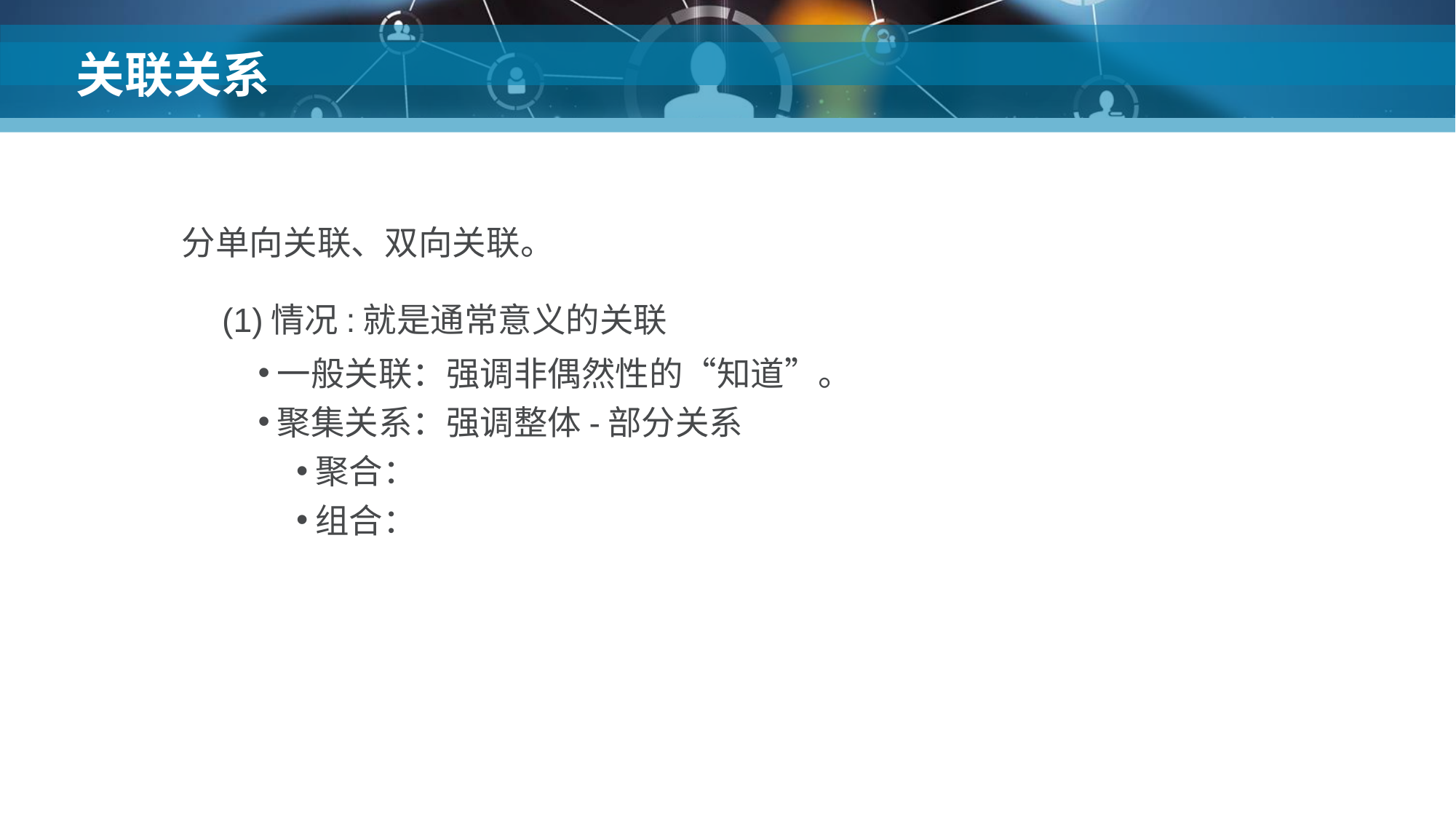

# 关联关系
分单向关联、双向关联。
(1)情况:就是通常意义的关联
一般关联：强调非偶然性的“知道”。
聚集关系：强调整体-部分关系
聚合：
组合：